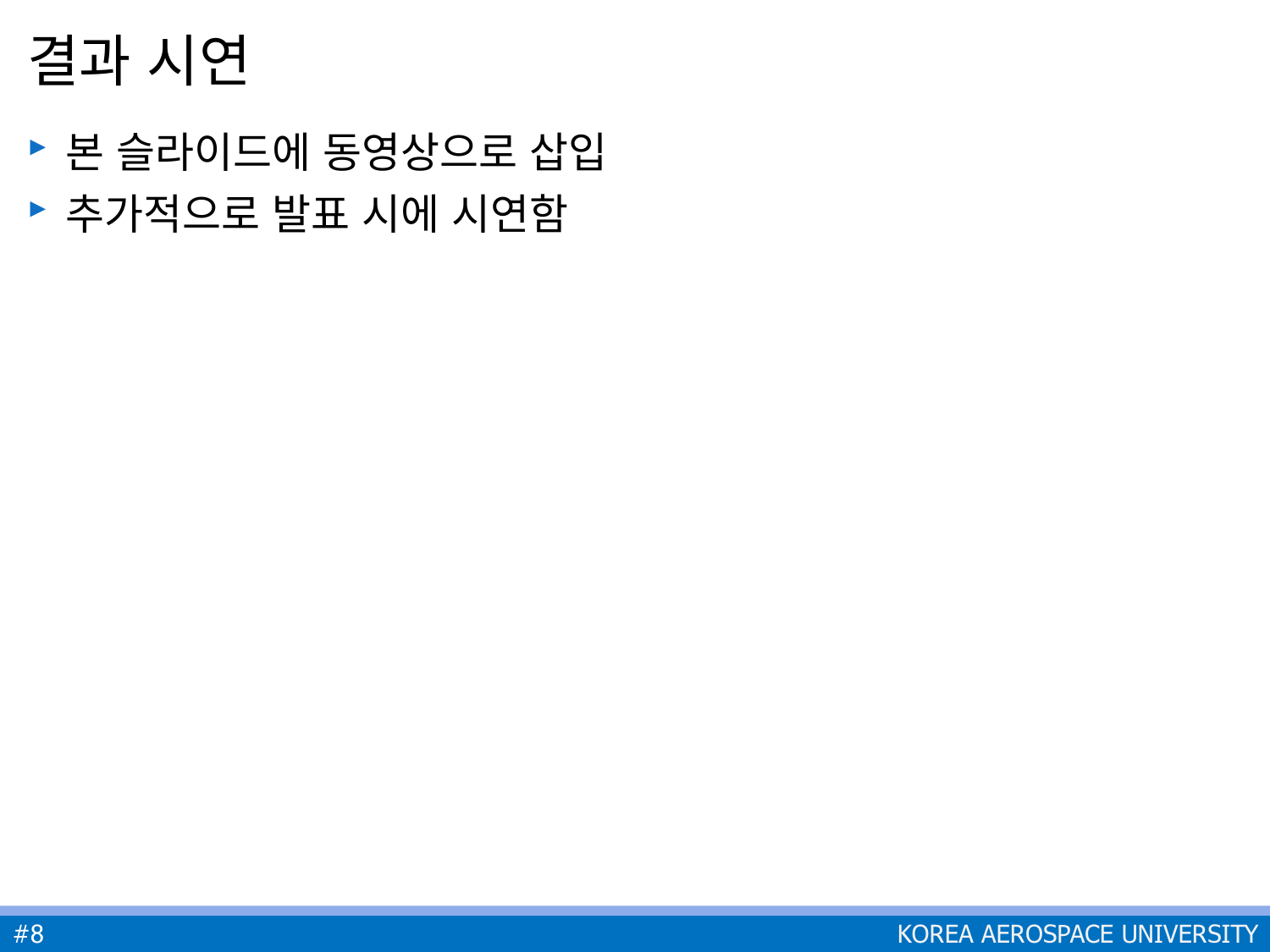

# 결과 시연
본 슬라이드에 동영상으로 삽입
추가적으로 발표 시에 시연함
#8